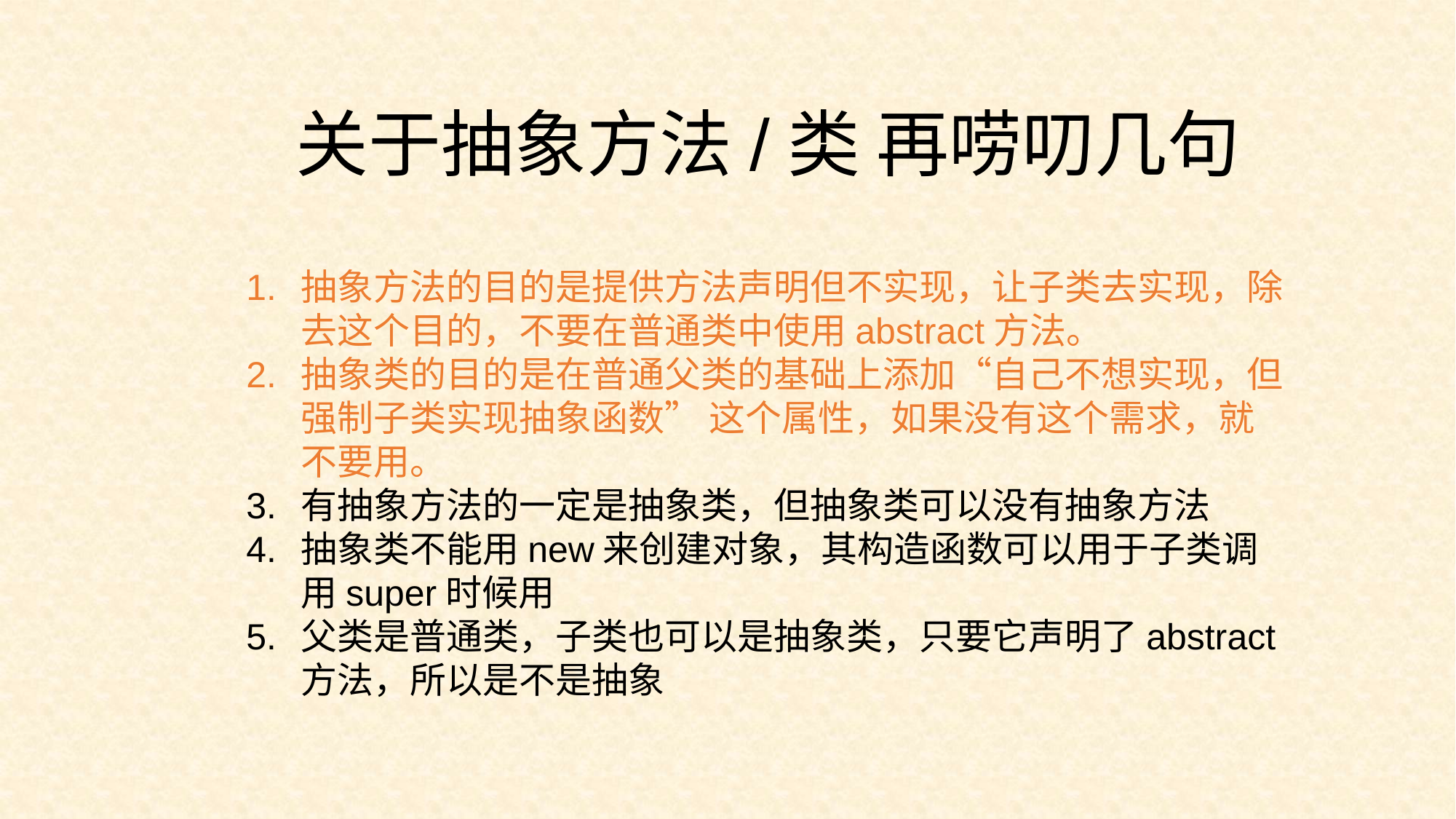

关于抽象方法/类 再唠叨几句

抽象方法的目的是提供方法声明但不实现，让子类去实现，除去这个目的，不要在普通类中使用abstract方法。
抽象类的目的是在普通父类的基础上添加“自己不想实现，但强制子类实现抽象函数” 这个属性，如果没有这个需求，就不要用。
有抽象方法的一定是抽象类，但抽象类可以没有抽象方法
抽象类不能用new来创建对象，其构造函数可以用于子类调用super时候用
父类是普通类，子类也可以是抽象类，只要它声明了abstract方法，所以是不是抽象